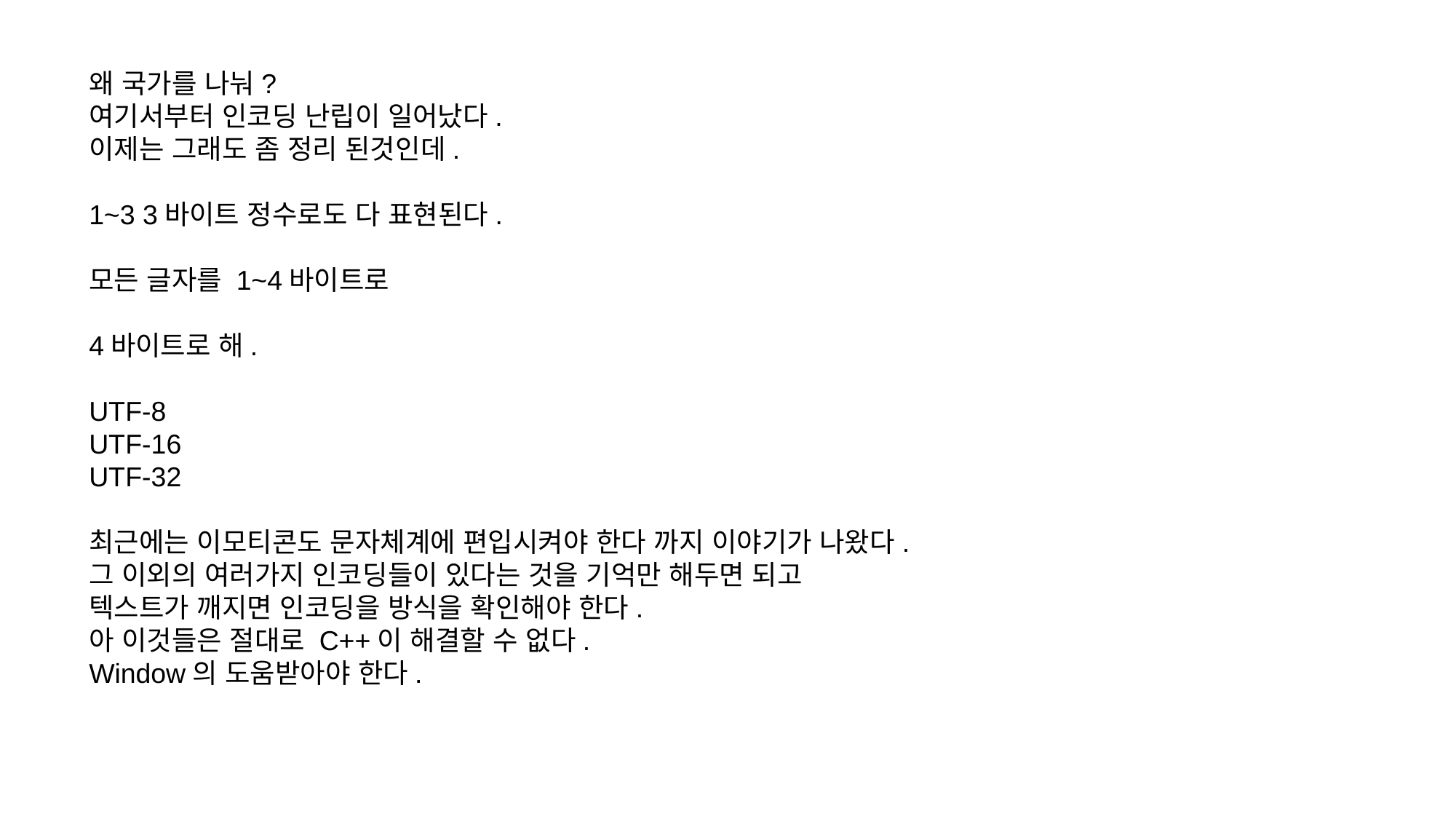

왜 국가를 나눠?
여기서부터 인코딩 난립이 일어났다.
이제는 그래도 좀 정리 된것인데.

1~3 3바이트 정수로도 다 표현된다.

모든 글자를 1~4바이트로

4바이트로 해.

UTF-8
UTF-16
UTF-32

최근에는 이모티콘도 문자체계에 편입시켜야 한다 까지 이야기가 나왔다.
그 이외의 여러가지 인코딩들이 있다는 것을 기억만 해두면 되고
텍스트가 깨지면 인코딩을 방식을 확인해야 한다.
아 이것들은 절대로 C++이 해결할 수 없다.
Window의 도움받아야 한다.